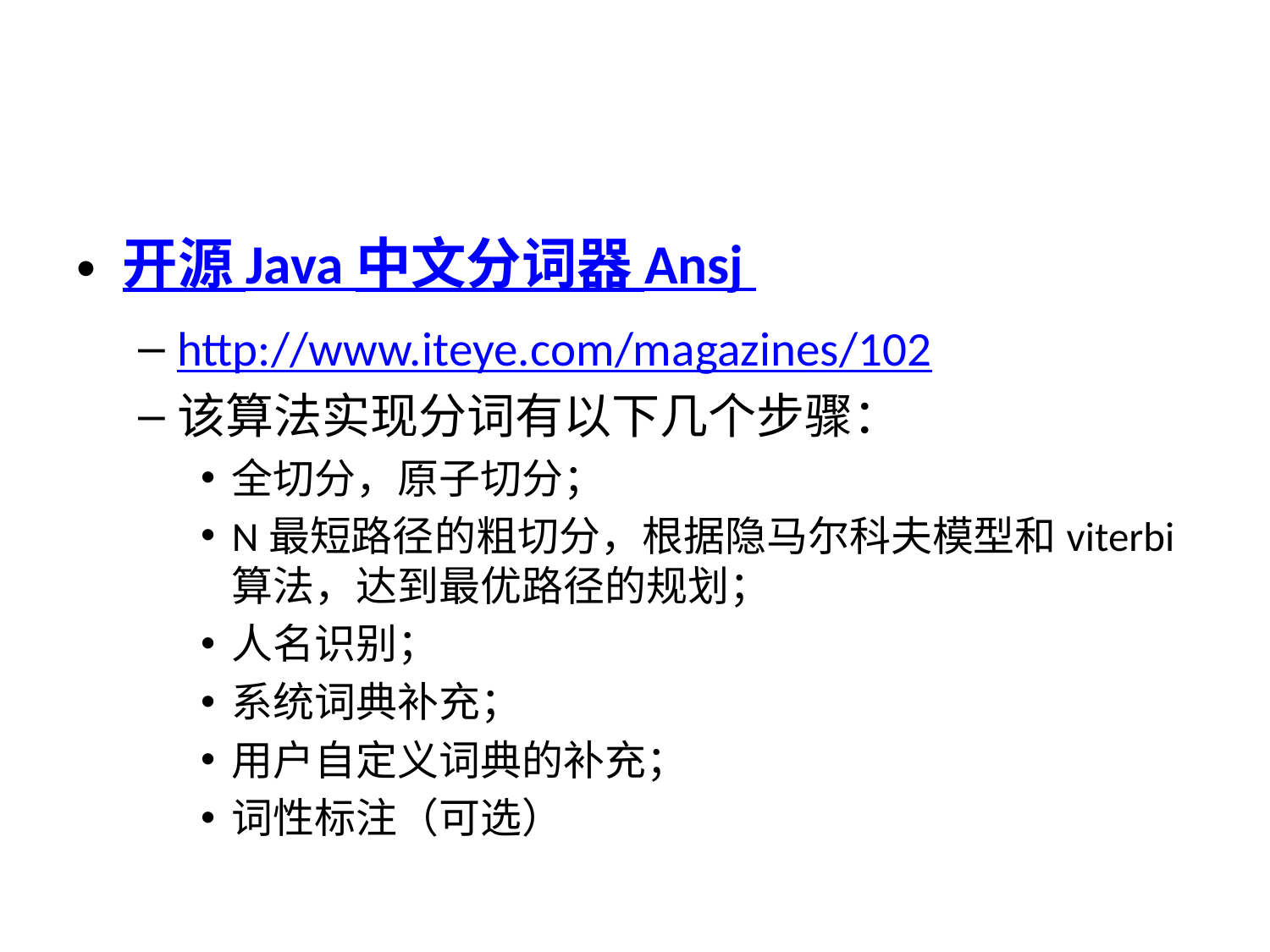

#
开源 Java 中文分词器 Ansj
http://www.iteye.com/magazines/102
该算法实现分词有以下几个步骤：
全切分，原子切分；
N最短路径的粗切分，根据隐马尔科夫模型和viterbi算法，达到最优路径的规划；
人名识别；
系统词典补充；
用户自定义词典的补充；
词性标注（可选）